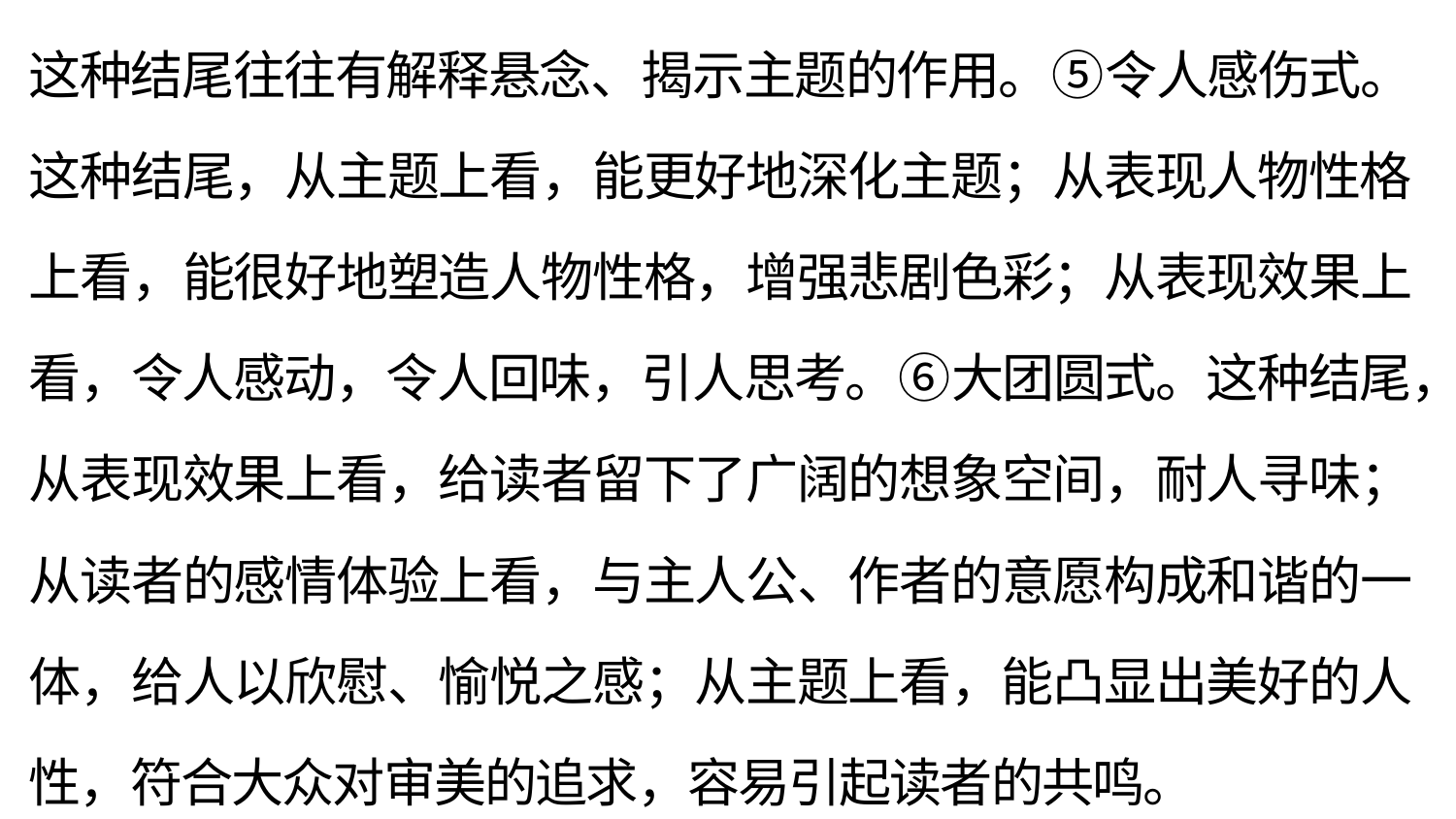

这种结尾往往有解释悬念、揭示主题的作用。⑤令人感伤式。这种结尾，从主题上看，能更好地深化主题；从表现人物性格上看，能很好地塑造人物性格，增强悲剧色彩；从表现效果上看，令人感动，令人回味，引人思考。⑥大团圆式。这种结尾，从表现效果上看，给读者留下了广阔的想象空间，耐人寻味；从读者的感情体验上看，与主人公、作者的意愿构成和谐的一体，给人以欣慰、愉悦之感；从主题上看，能凸显出美好的人性，符合大众对审美的追求，容易引起读者的共鸣。